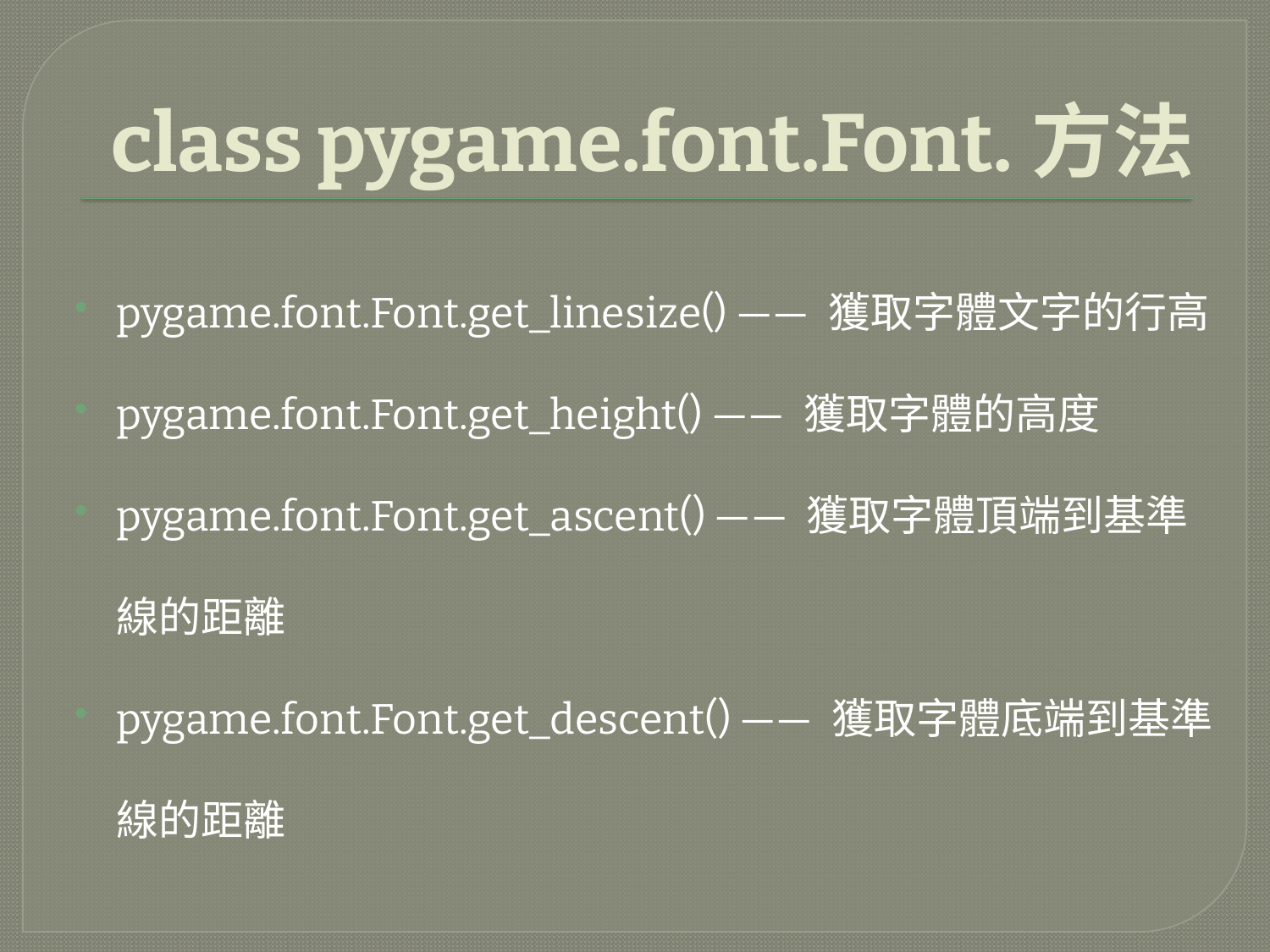

# class pygame.font.Font.方法
pygame.font.Font.get_linesize() —— 獲取字體文字的行高
pygame.font.Font.get_height() —— 獲取字體的高度
pygame.font.Font.get_ascent() —— 獲取字體頂端到基準線的距離
pygame.font.Font.get_descent() —— 獲取字體底端到基準線的距離